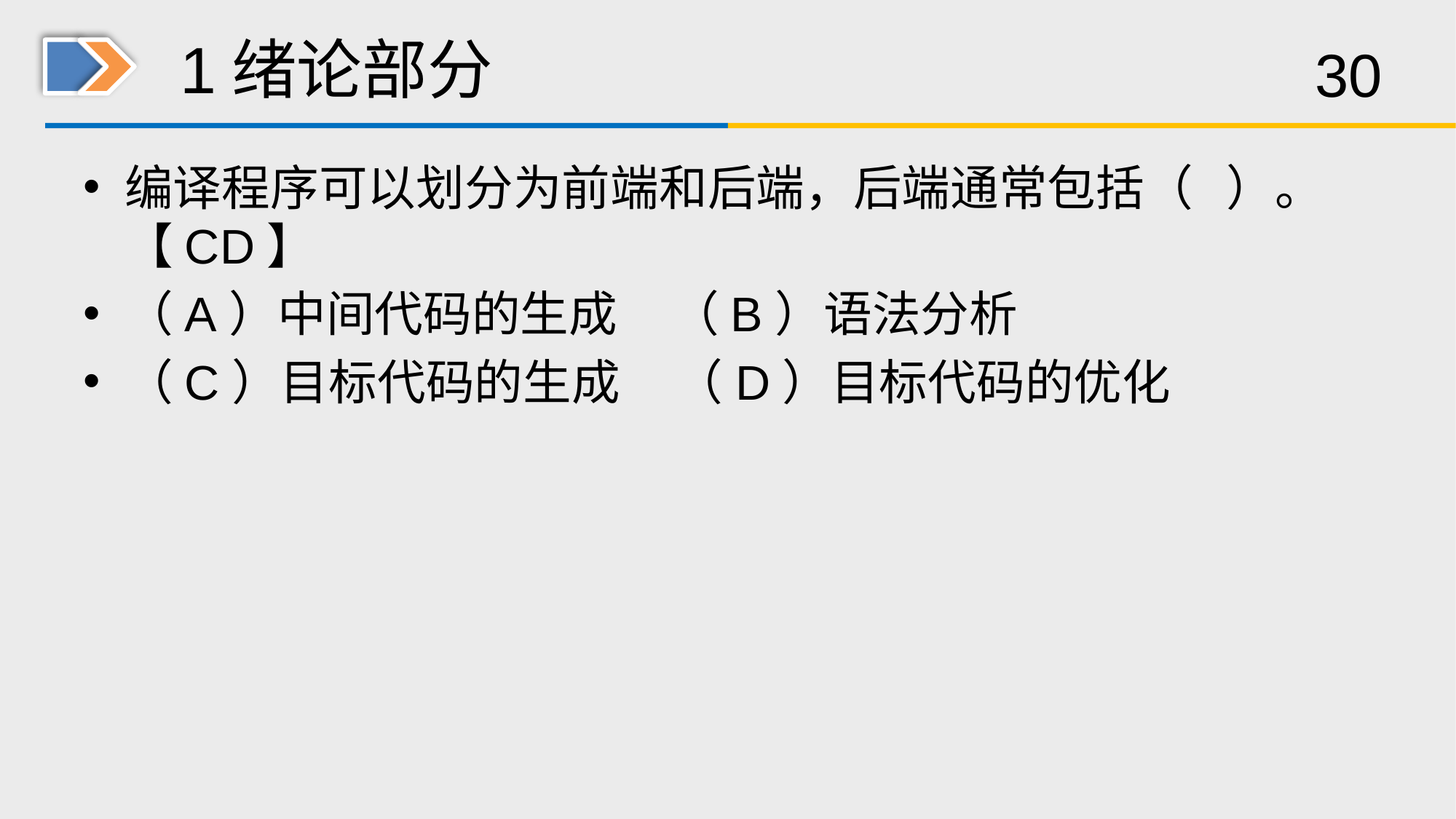

# 1绪论部分
30
编译程序可以划分为前端和后端，后端通常包括（   ）。【CD】
（A）中间代码的生成  	（B）语法分析
（C）目标代码的生成     （D）目标代码的优化